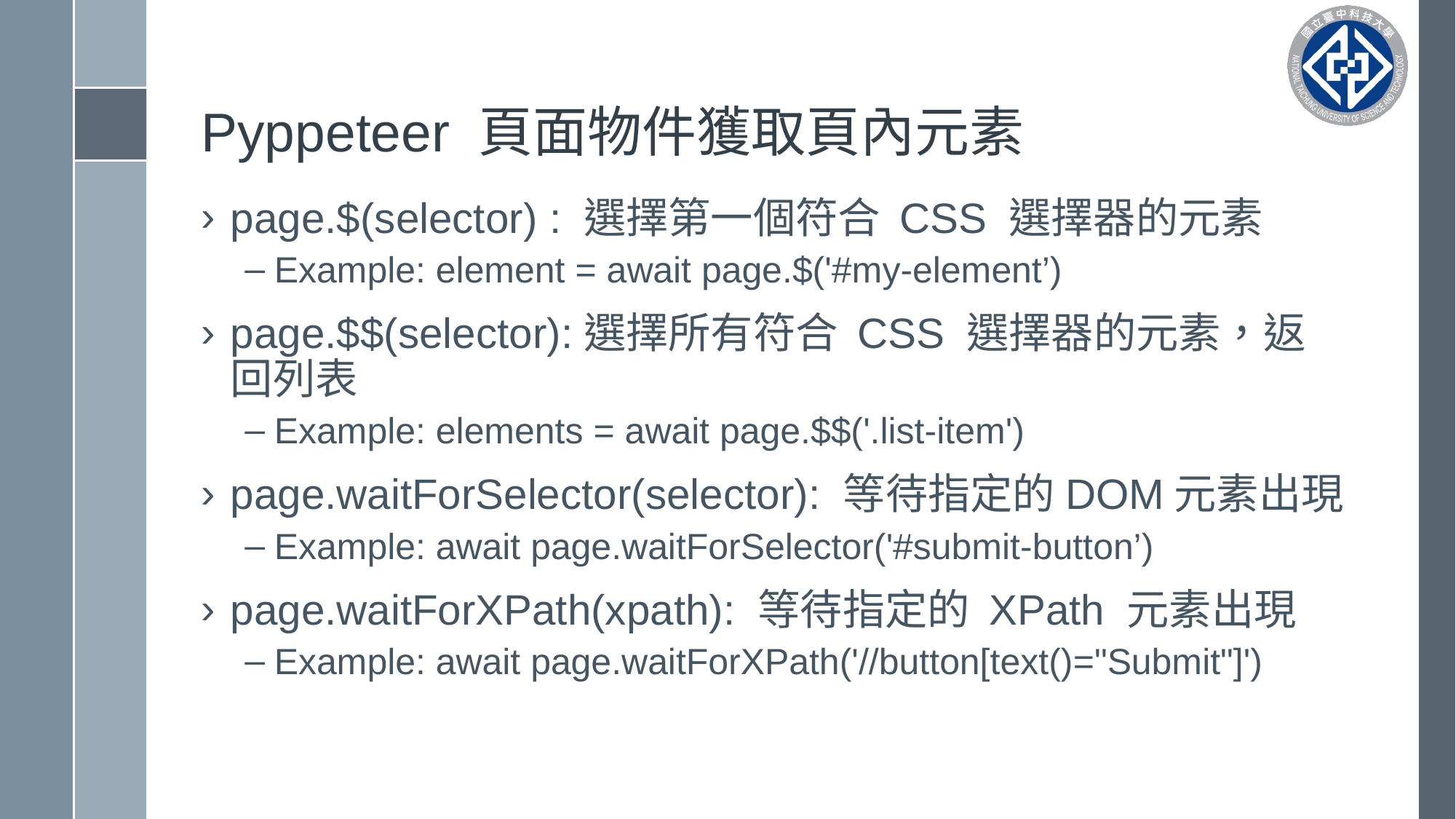

# Pyppeteer 頁面物件獲取頁內元素
page.$(selector) : 選擇第一個符合 CSS 選擇器的元素
Example: element = await page.$('#my-element’)
page.$$(selector):選擇所有符合 CSS 選擇器的元素，返回列表
Example: elements = await page.$$('.list-item')
page.waitForSelector(selector): 等待指定的DOM元素出現
Example: await page.waitForSelector('#submit-button’)
page.waitForXPath(xpath): 等待指定的 XPath 元素出現
Example: await page.waitForXPath('//button[text()="Submit"]')